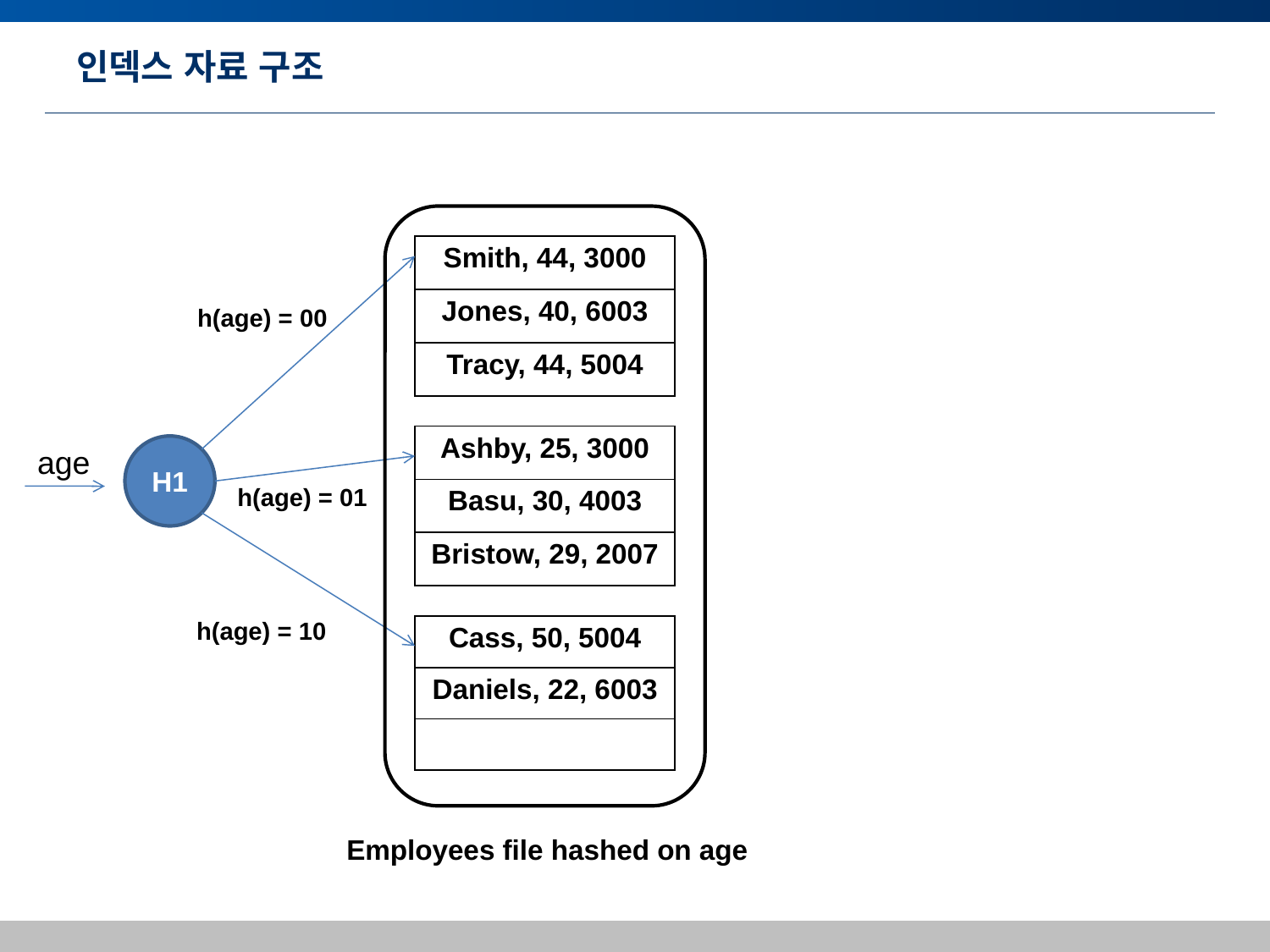

# 인덱스 자료 구조

| Smith, 44, 3000 |
| --- |
| Jones, 40, 6003 |
| Tracy, 44, 5004 |
h(age) = 00
| Ashby, 25, 3000 |
| --- |
| Basu, 30, 4003 |
| Bristow, 29, 2007 |
age
H1
h(age) = 01
h(age) = 10
| Cass, 50, 5004 |
| --- |
| Daniels, 22, 6003 |
|  |
Employees file hashed on age